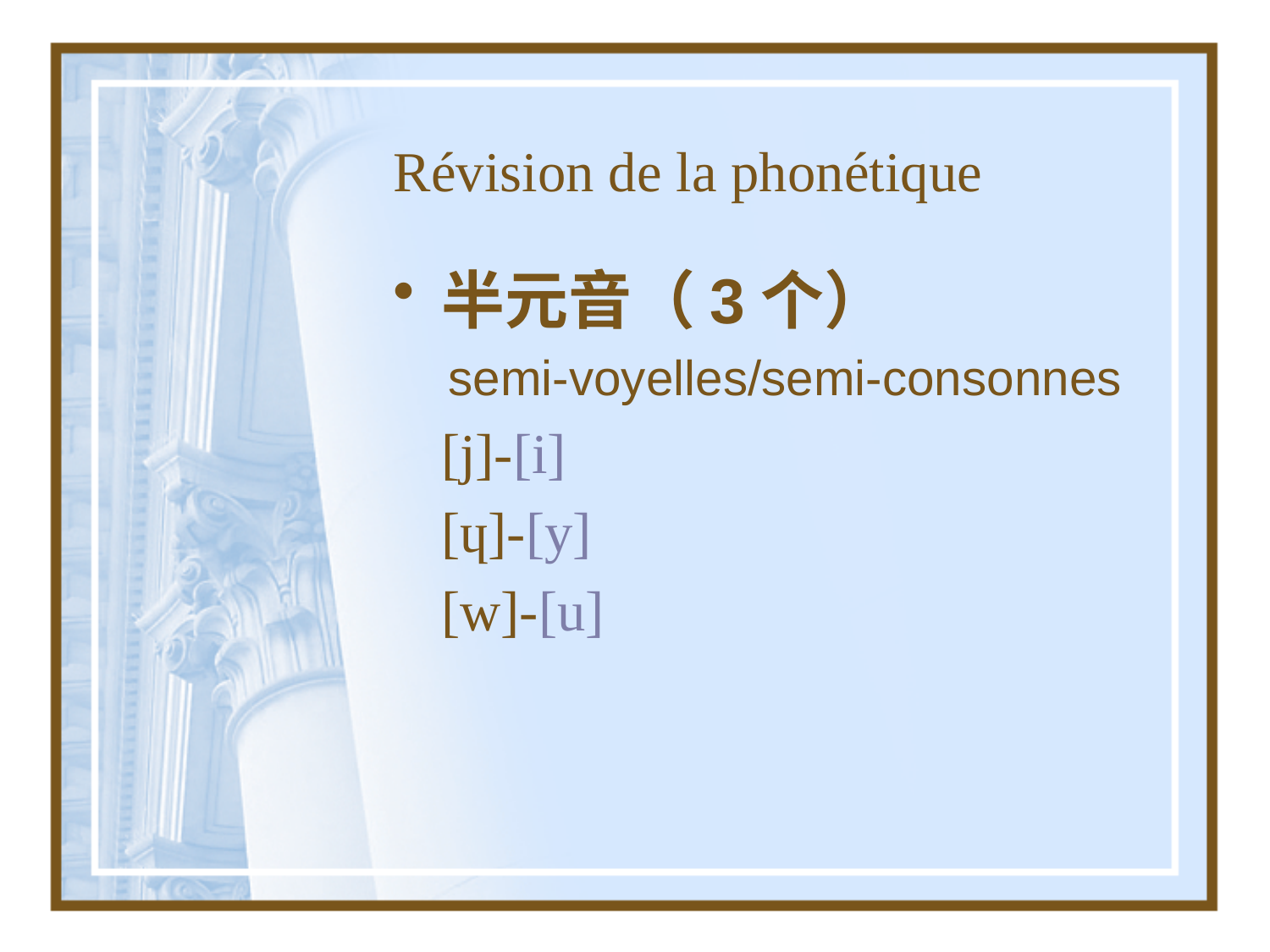

# Révision de la phonétique
半元音（3个）
    semi-voyelles/semi-consonnes
	[j]-[i]
	[ɥ]-[y]
	[w]-[u]